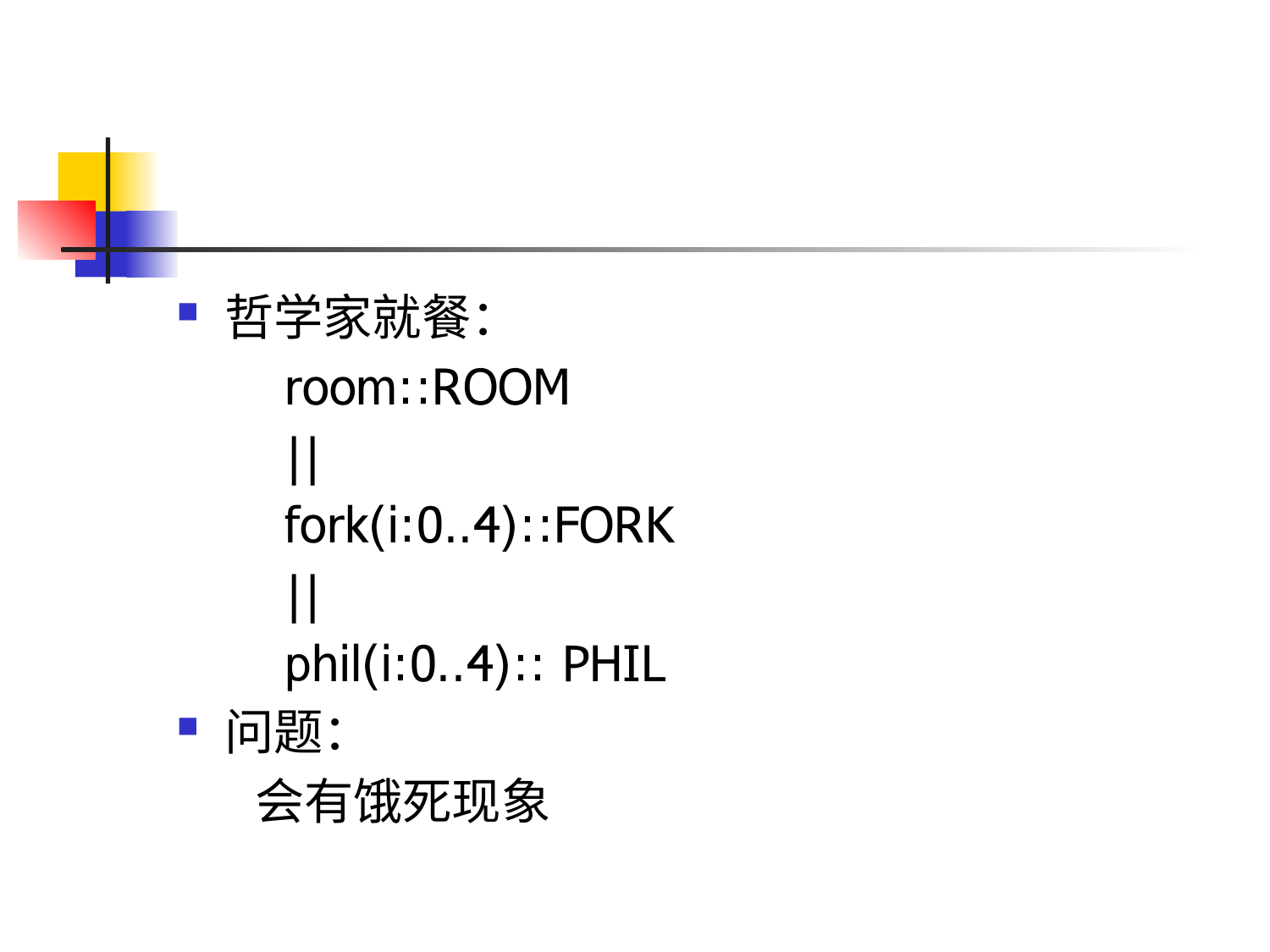

#
哲学家就餐：
       room::ROOM
       ||
       fork(i:0..4)::FORK
       ||
       phil(i:0..4):: PHIL
问题：
      会有饿死现象